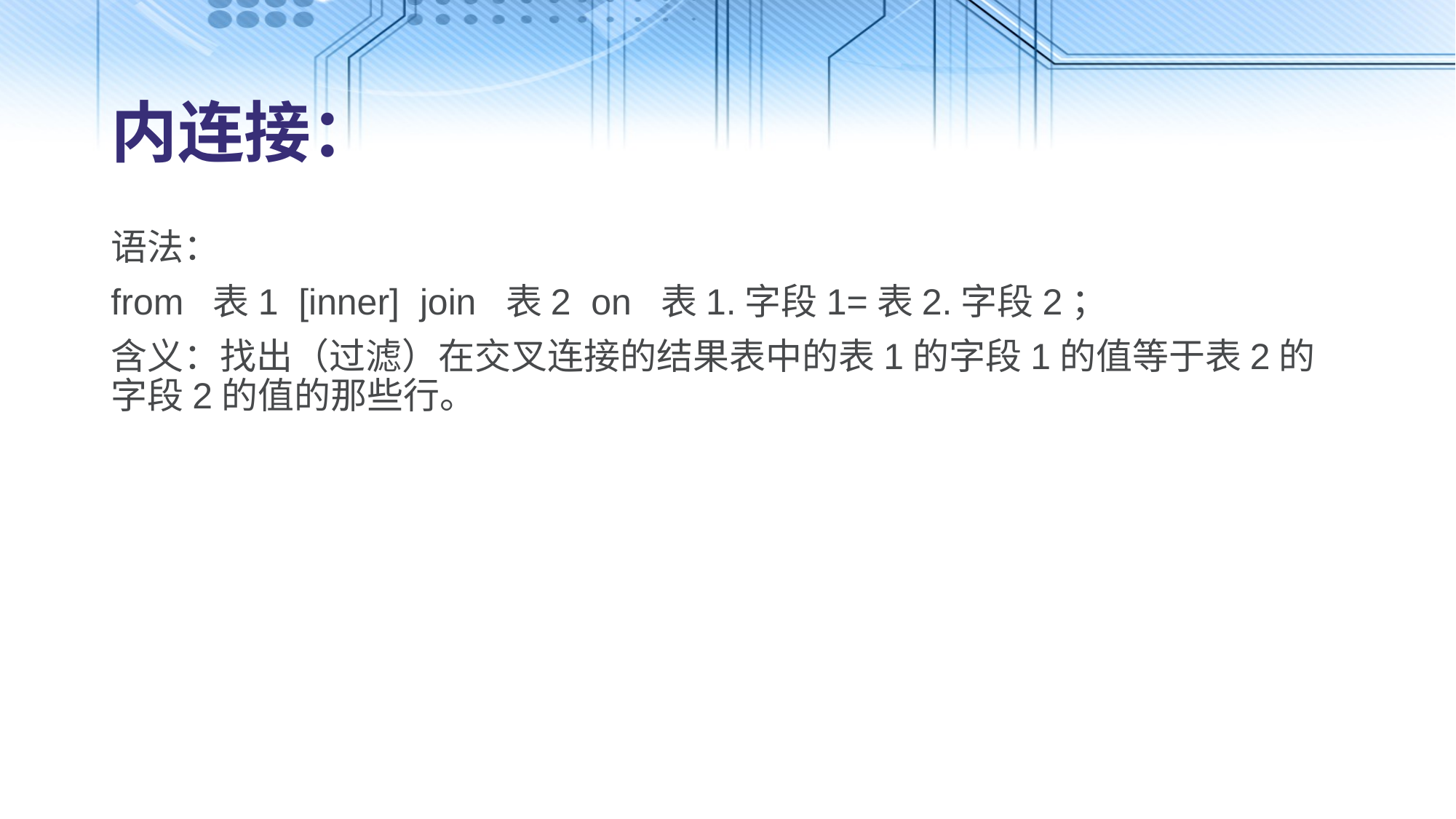

# 内连接：
语法：
from  表1  [inner]  join  表2  on  表1.字段1=表2.字段2；
含义：找出（过滤）在交叉连接的结果表中的表1的字段1的值等于表2的字段2的值的那些行。